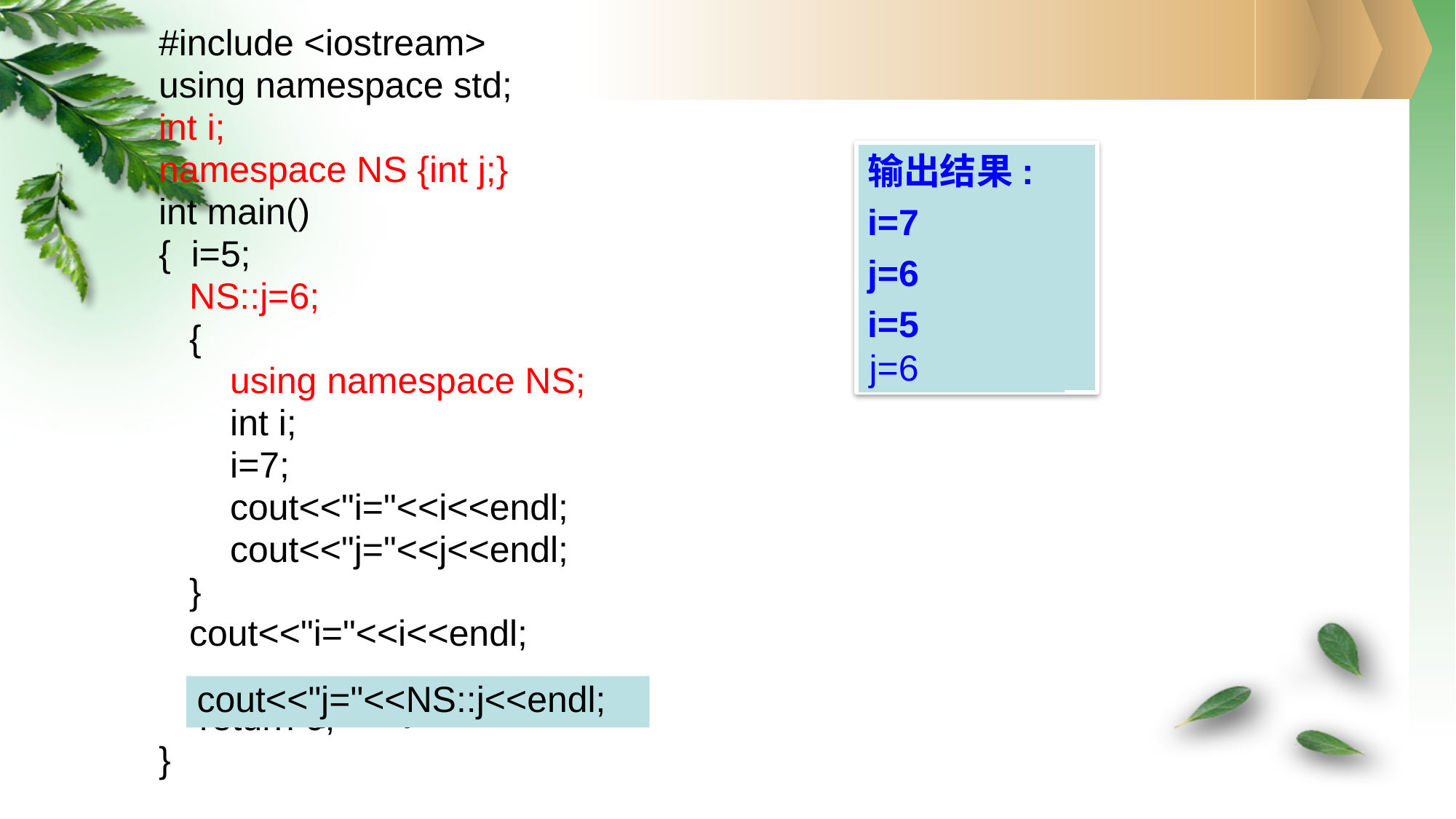

#include <iostream>
using namespace std;
int i;
namespace NS {int j;}
int main()
{  i=5;
   NS::j=6;
   {
       using namespace NS;
       int i;
       i=7;
       cout<<"i="<<i<<endl;
       cout<<"j="<<j<<endl;
   }
   cout<<"i="<<i<<endl;

    return 0;
}
输出结果:
i=7
j=6
i=5
j=6
cout<<"j="<<NS::j<<endl;
cout<<"j="<<j<<endl;